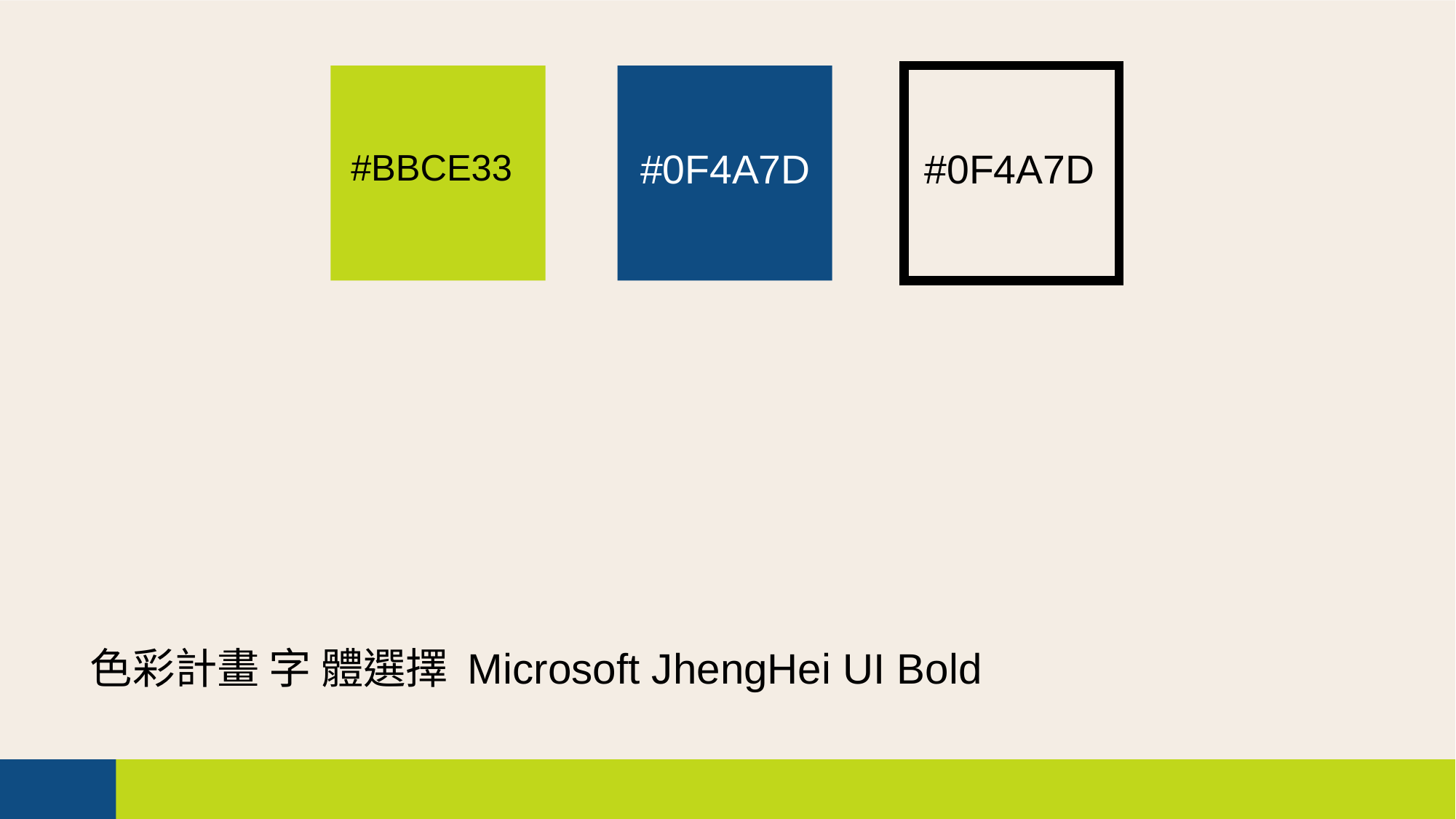

#0F4A7D
#0F4A7D
#BBCE33
色彩計畫 字 體選擇 Microsoft JhengHei UI Bold